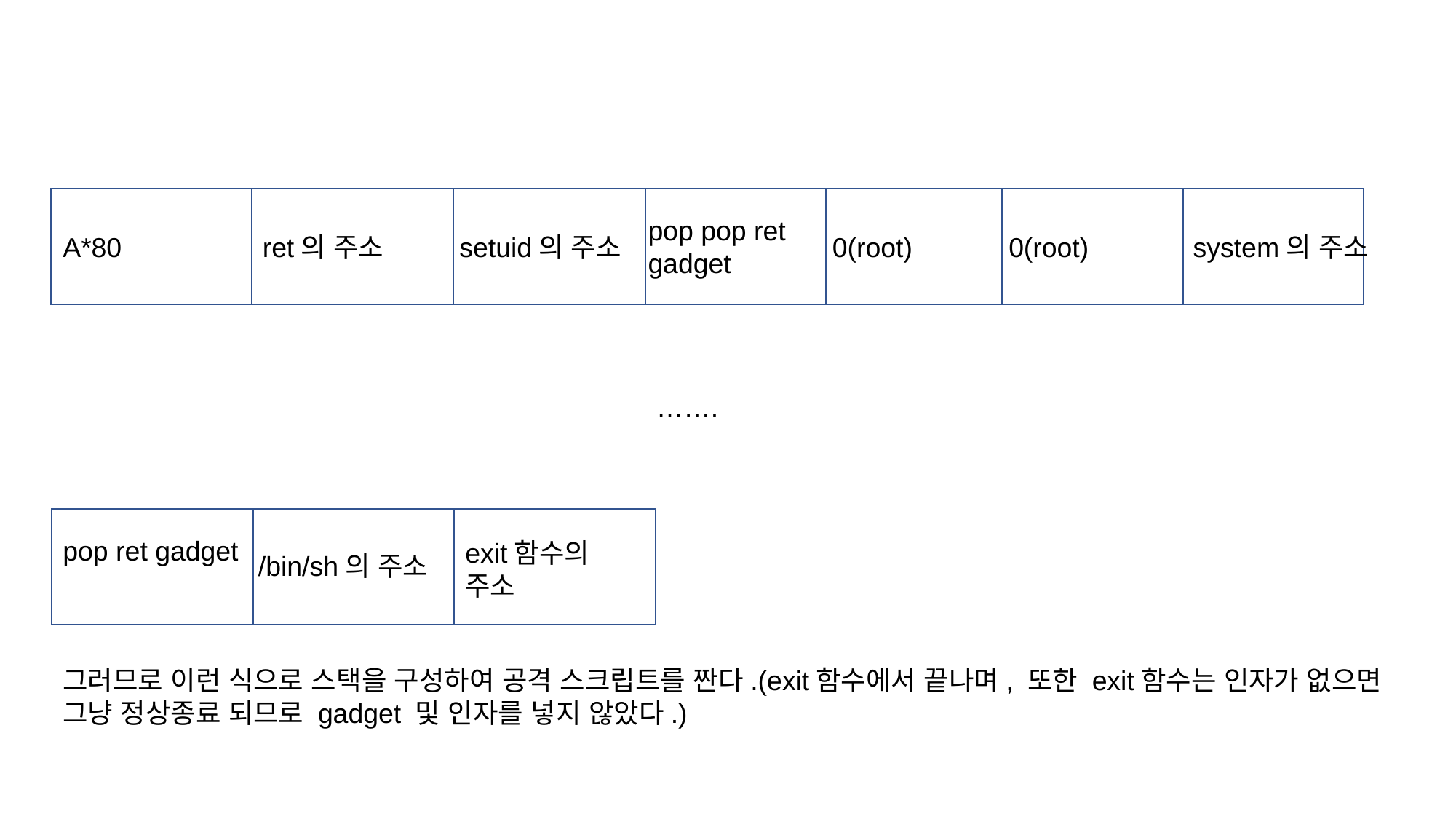

pop pop ret gadget
0(root)
0(root)
system의 주소
A*80
ret의 주소
setuid의 주소
…….

pop ret gadget
exit함수의 주소
/bin/sh의 주소
그러므로 이런 식으로 스택을 구성하여 공격 스크립트를 짠다.(exit함수에서 끝나며, 또한 exit함수는 인자가 없으면 그냥 정상종료 되므로 gadget 및 인자를 넣지 않았다.)